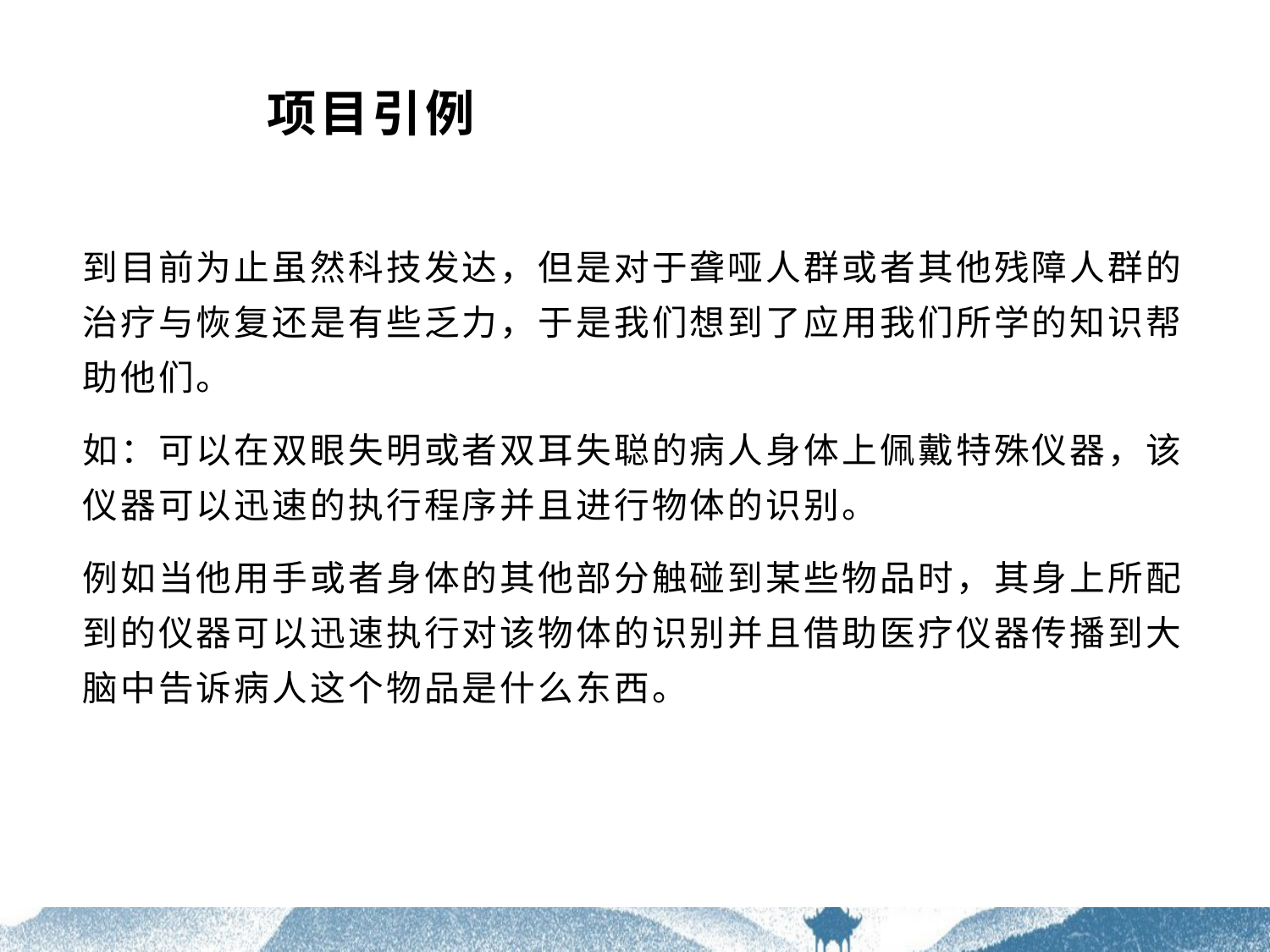

# 项目引例
到目前为止虽然科技发达，但是对于聋哑人群或者其他残障人群的治疗与恢复还是有些乏力，于是我们想到了应用我们所学的知识帮助他们。
如：可以在双眼失明或者双耳失聪的病人身体上佩戴特殊仪器，该仪器可以迅速的执行程序并且进行物体的识别。
例如当他用手或者身体的其他部分触碰到某些物品时，其身上所配到的仪器可以迅速执行对该物体的识别并且借助医疗仪器传播到大脑中告诉病人这个物品是什么东西。